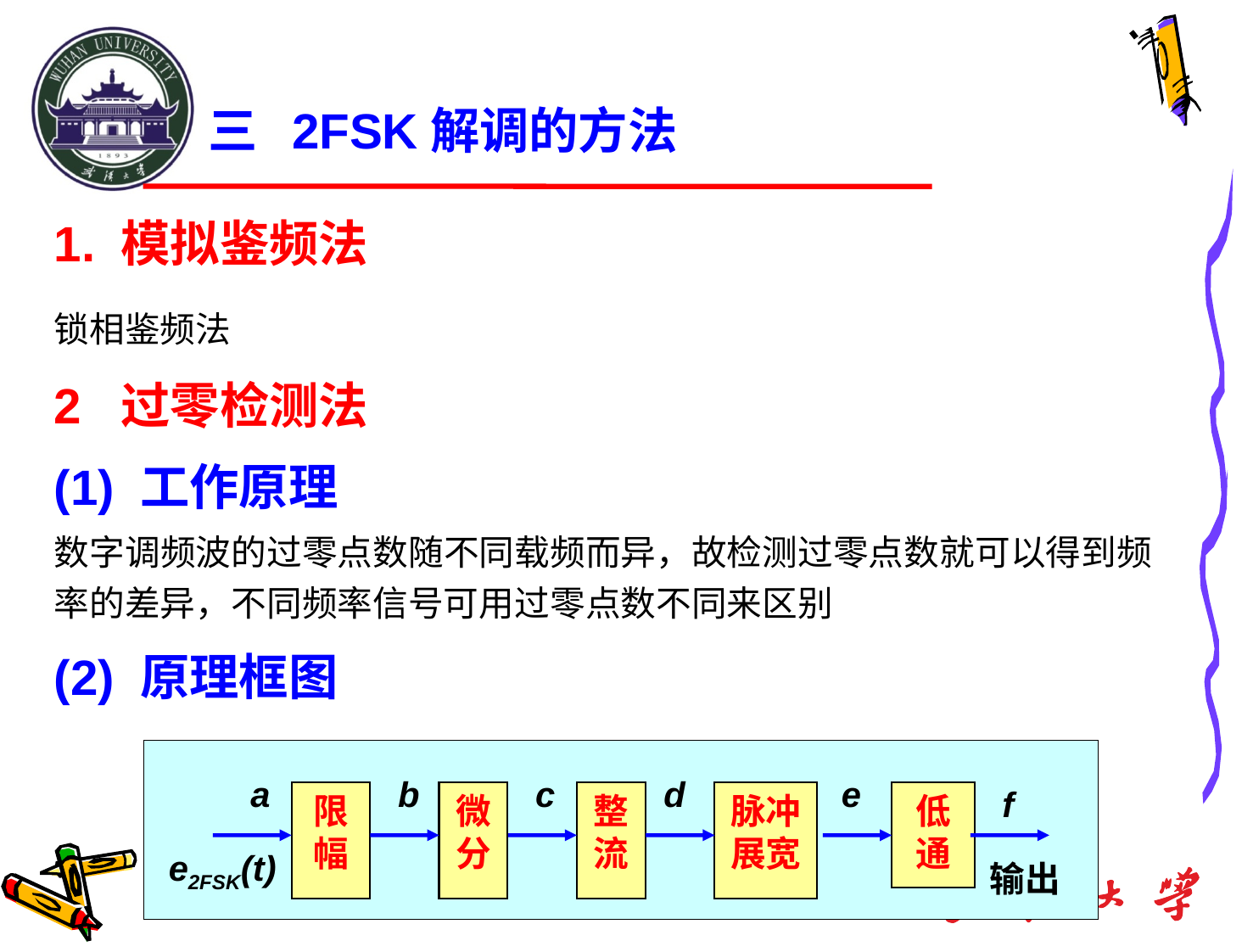

# 三  2FSK解调的方法
1. 模拟鉴频法
锁相鉴频法
2  过零检测法
(1) 工作原理
数字调频波的过零点数随不同载频而异，故检测过零点数就可以得到频率的差异，不同频率信号可用过零点数不同来区别
(2) 原理框图

a
b
c
d
e
限
幅
微
分
整
流
脉冲
展宽
低
通
f

e2FSK(t)
输出